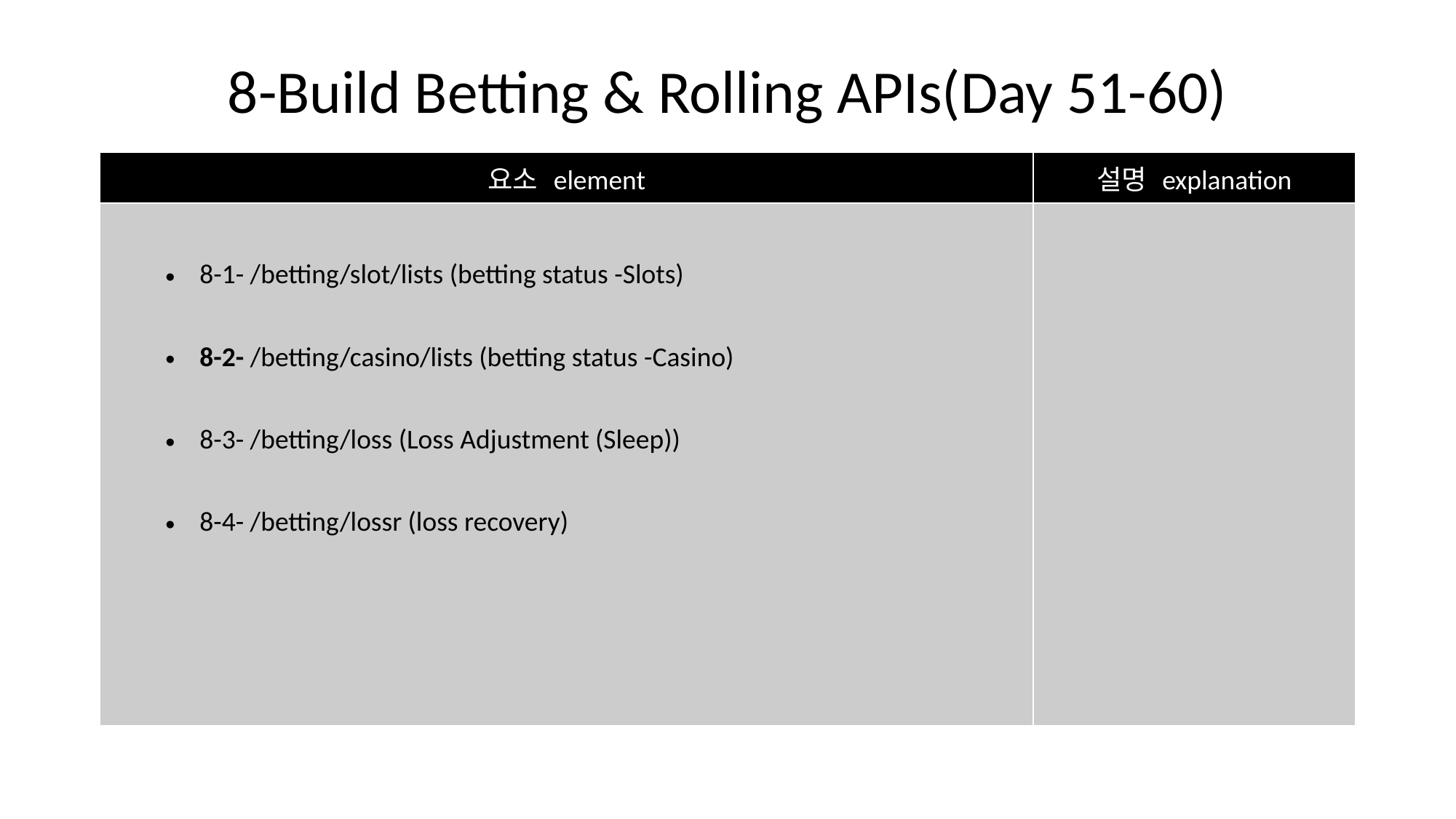

# 8-Build Betting & Rolling APIs(Day 51-60)
| 요소 element | 설명 explanation |
| --- | --- |
| 8-1- /betting/slot/lists (betting status -Slots) 8-2- /betting/casino/lists (betting status -Casino) 8-3- /betting/loss (Loss Adjustment (Sleep)) 8-4- /betting/lossr (loss recovery) |  |